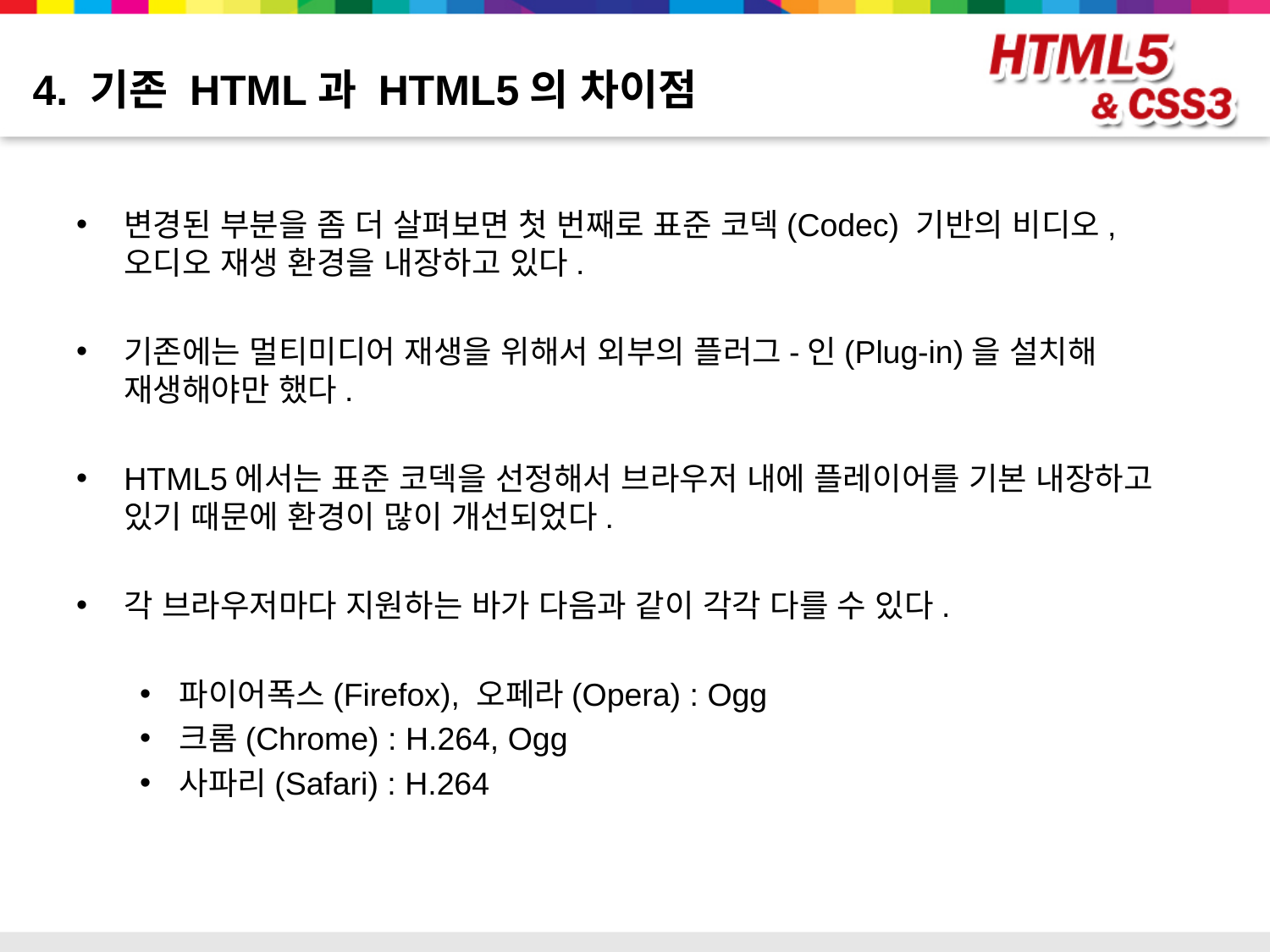

# 4. 기존 HTML과 HTML5의 차이점
변경된 부분을 좀 더 살펴보면 첫 번째로 표준 코덱(Codec) 기반의 비디오, 오디오 재생 환경을 내장하고 있다.

기존에는 멀티미디어 재생을 위해서 외부의 플러그-인(Plug-in)을 설치해 재생해야만 했다.

HTML5에서는 표준 코덱을 선정해서 브라우저 내에 플레이어를 기본 내장하고 있기 때문에 환경이 많이 개선되었다.

각 브라우저마다 지원하는 바가 다음과 같이 각각 다를 수 있다.

파이어폭스(Firefox), 오페라(Opera) : Ogg
크롬(Chrome) : H.264, Ogg
사파리(Safari) : H.264